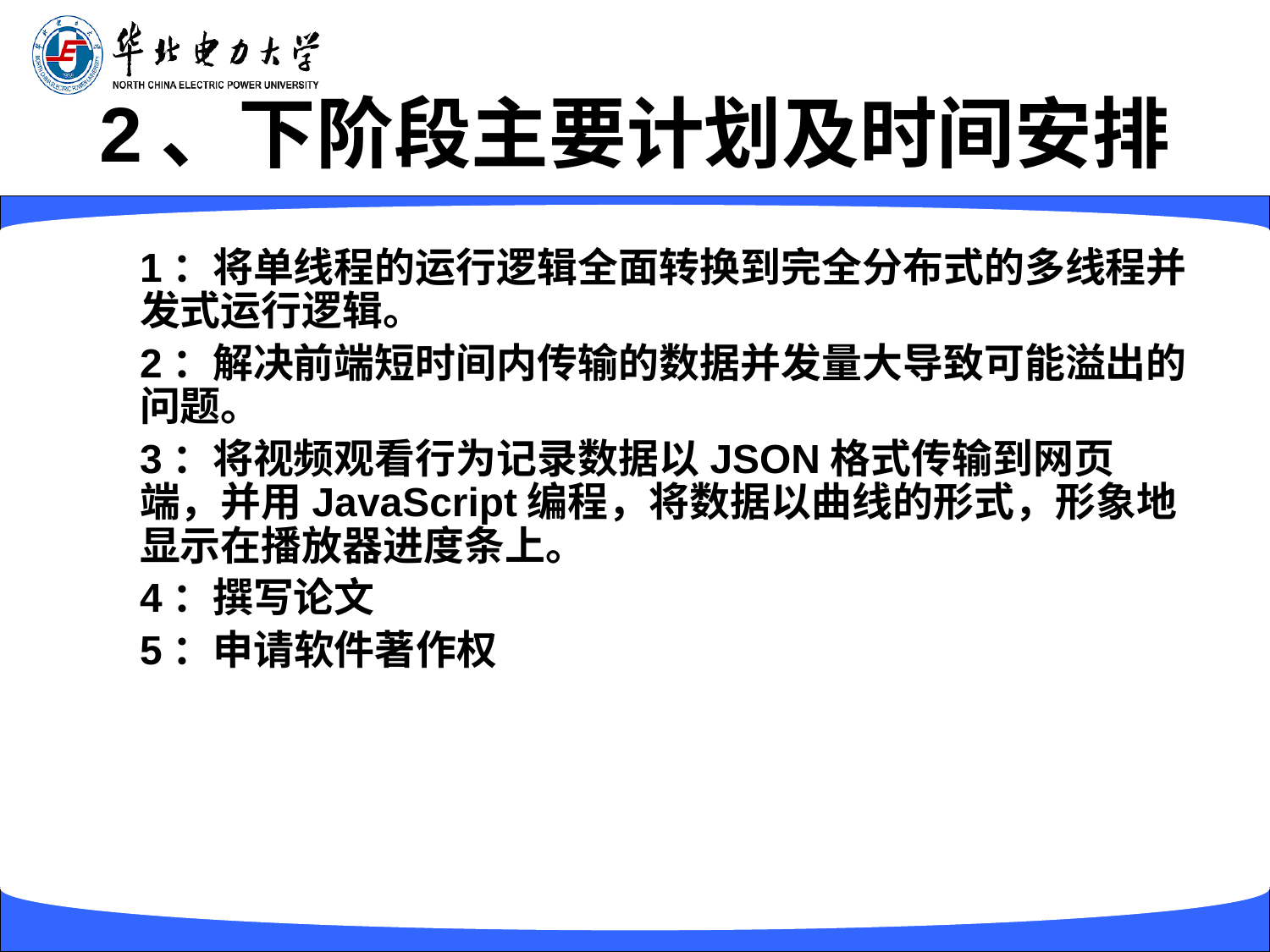

# 2、下阶段主要计划及时间安排

1：将单线程的运行逻辑全面转换到完全分布式的多线程并发式运行逻辑。
2：解决前端短时间内传输的数据并发量大导致可能溢出的问题。
3：将视频观看行为记录数据以JSON格式传输到网页端，并用JavaScript编程，将数据以曲线的形式，形象地显示在播放器进度条上。
4：撰写论文
5：申请软件著作权
15